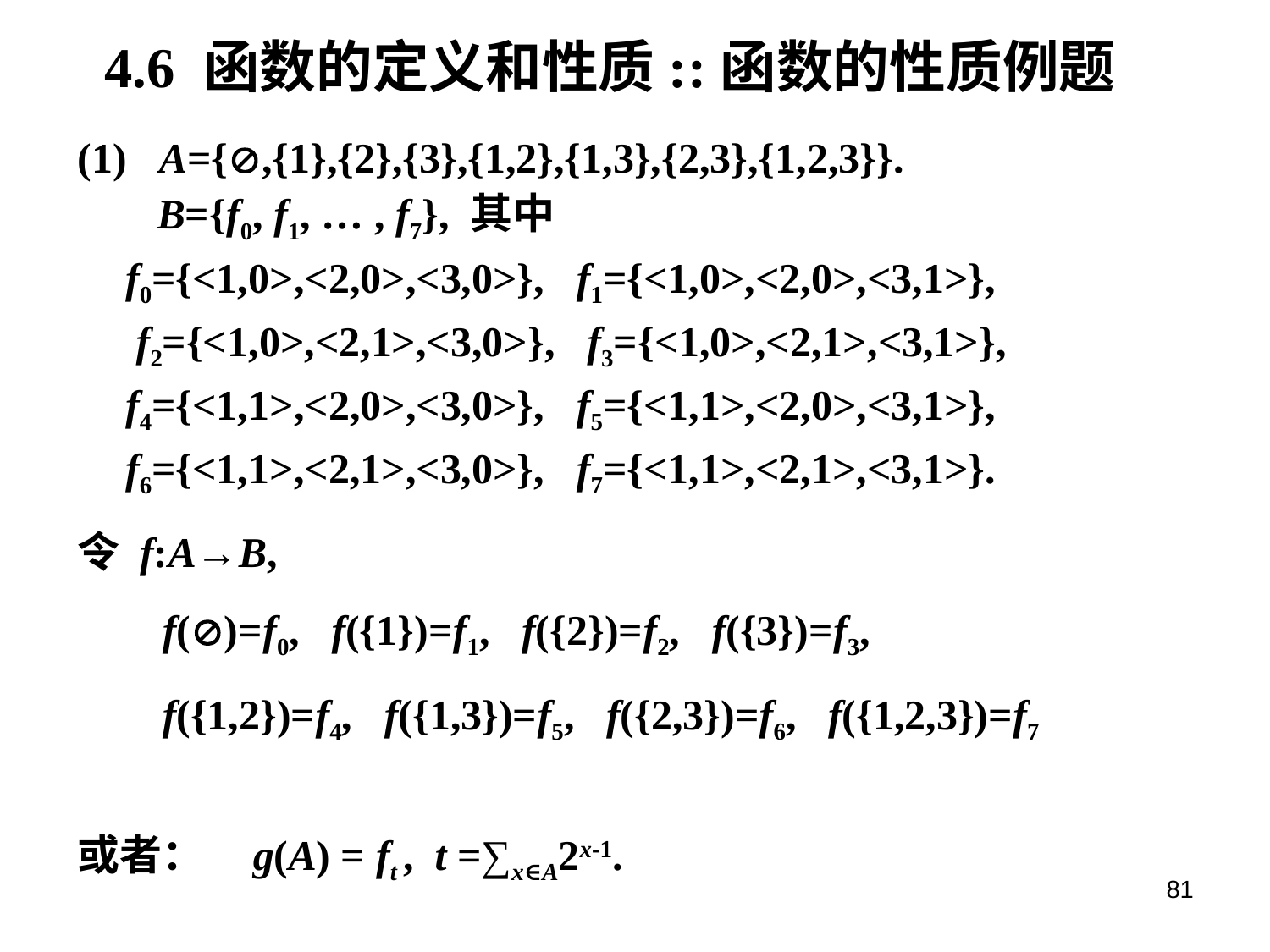

# 4.6 函数的定义和性质::函数的性质例题
(1)   A={∅,{1},{2},{3},{1,2},{1,3},{2,3},{1,2,3}}.
   B={f0, f1, … , f7}, 其中
f0={<1,0>,<2,0>,<3,0>},   f1={<1,0>,<2,0>,<3,1>},
 f2={<1,0>,<2,1>,<3,0>},   f3={<1,0>,<2,1>,<3,1>},
f4={<1,1>,<2,0>,<3,0>},   f5={<1,1>,<2,0>,<3,1>},
f6={<1,1>,<2,1>,<3,0>},   f7={<1,1>,<2,1>,<3,1>}.
令 f:A→B,
        f(∅)=f0,   f({1})=f1,   f({2})=f2,   f({3})=f3,
        f({1,2})=f4,   f({1,3})=f5,   f({2,3})=f6,   f({1,2,3})=f7
或者：    g(A) = ft ,  t =∑x∈A2x-1.
81